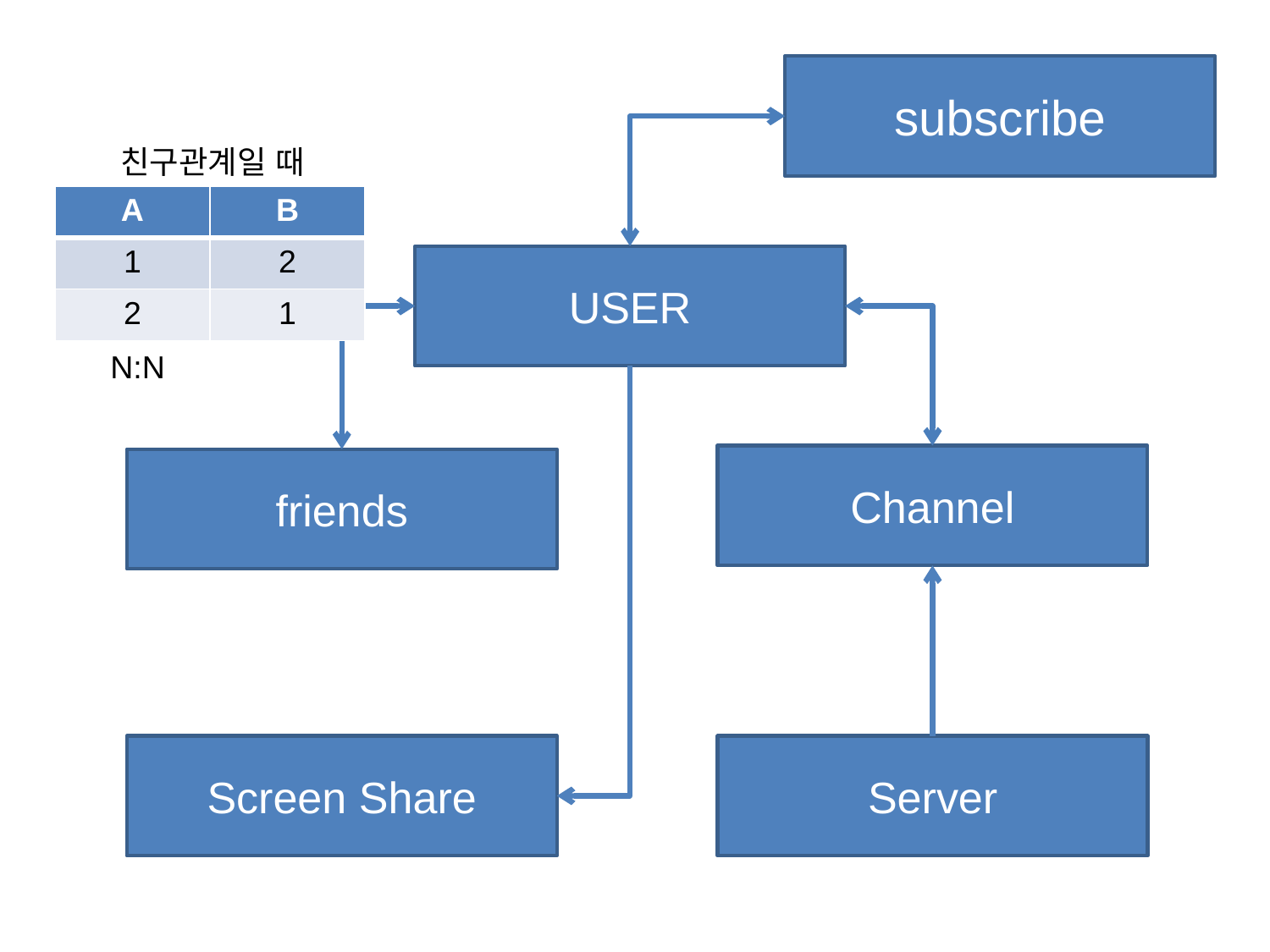

subscribe
친구관계일 때
| A | B |
| --- | --- |
| 1 | 2 |
| 2 | 1 |
USER
N:N
Channel
friends
Screen Share
Server